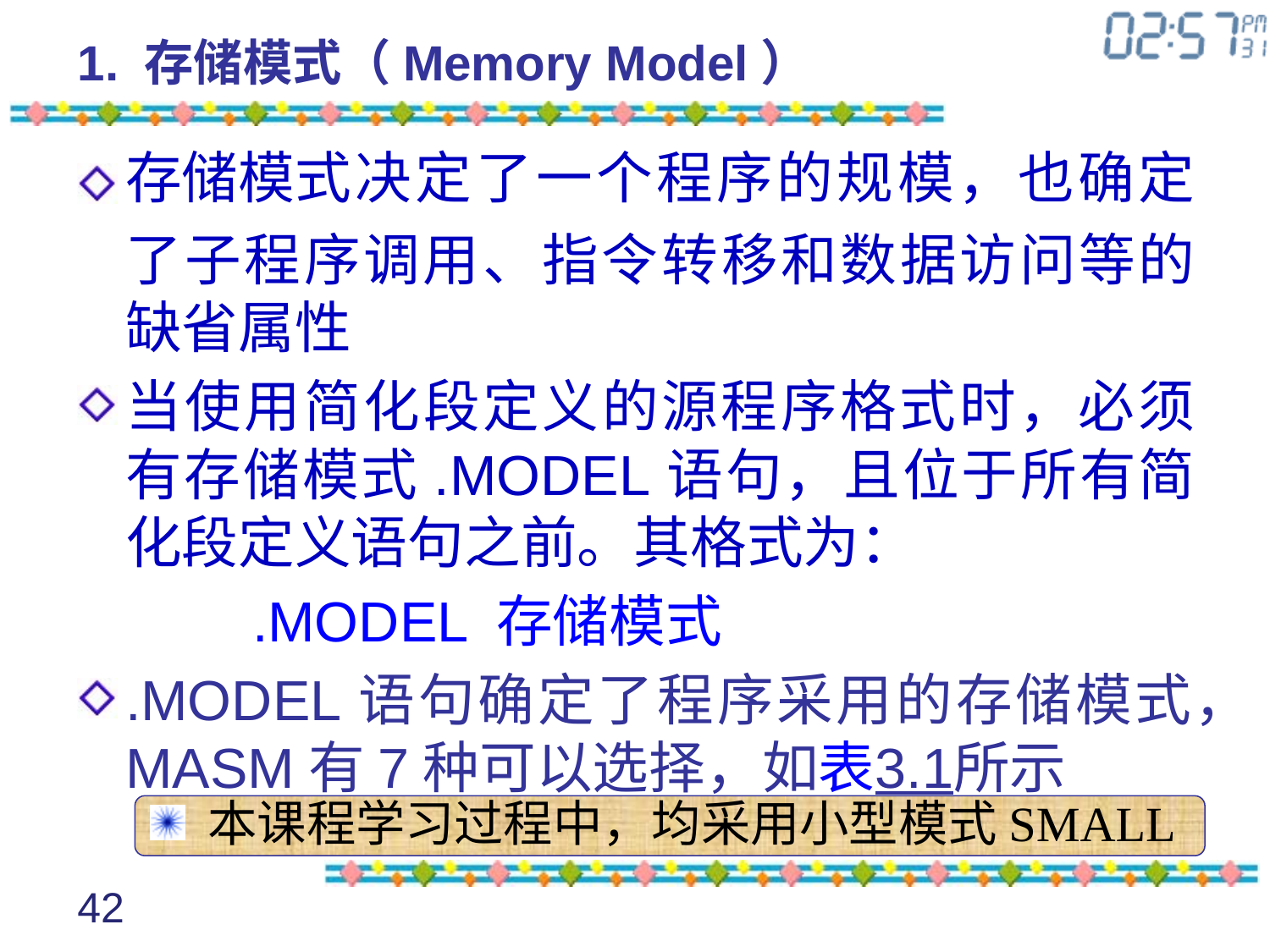

# 1. 存储模式（Memory Model）
存储模式决定了一个程序的规模，也确定了子程序调用、指令转移和数据访问等的缺省属性
当使用简化段定义的源程序格式时，必须有存储模式.MODEL语句，且位于所有简化段定义语句之前。其格式为：
		.MODEL 存储模式
.MODEL语句确定了程序采用的存储模式，MASM有7种可以选择，如表3.1所示
 本课程学习过程中，均采用小型模式SMALL